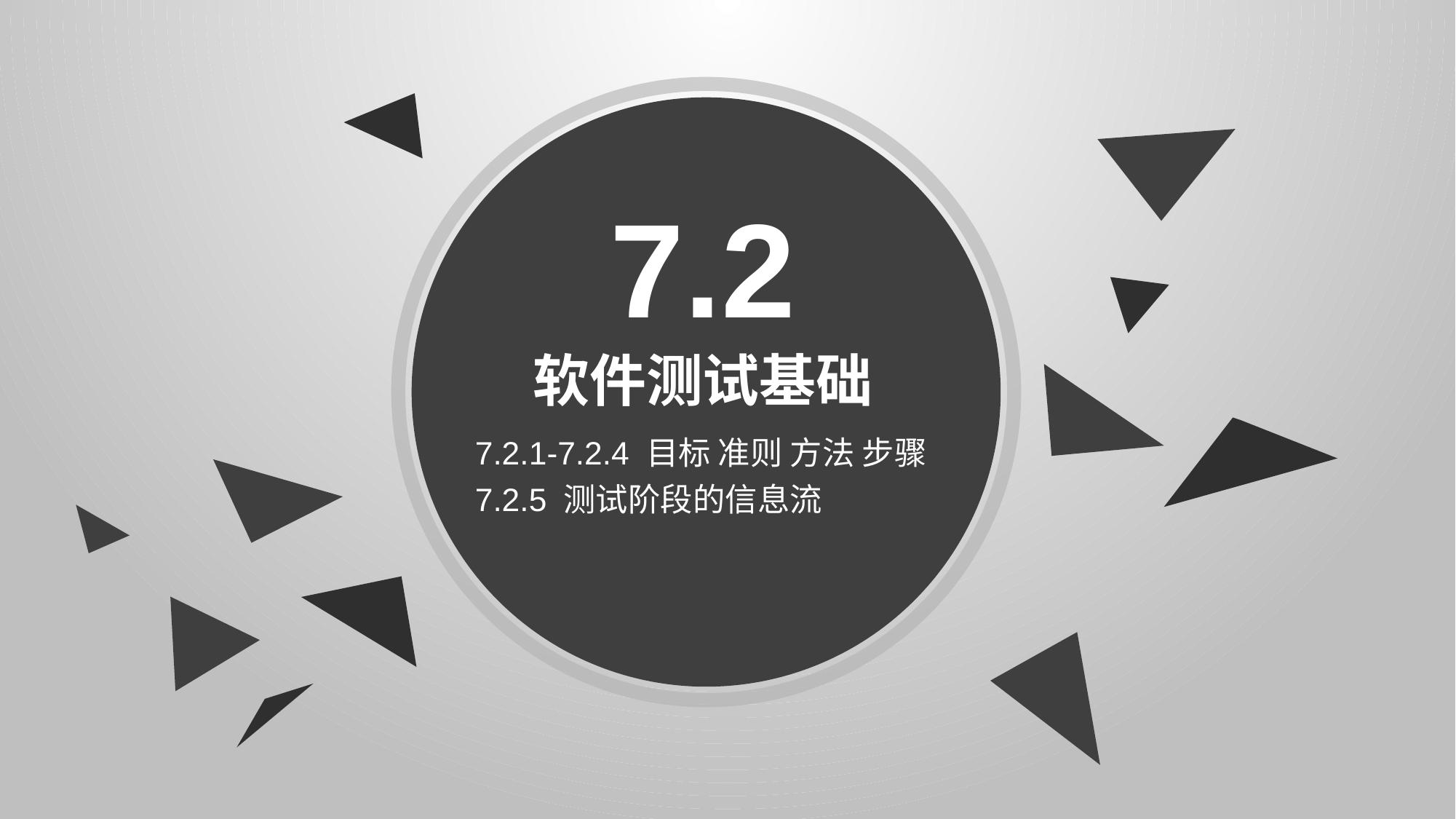

7.2

软件测试基础

7.2.1-7.2.4 目标 准则 方法 步骤
7.2.5 测试阶段的信息流